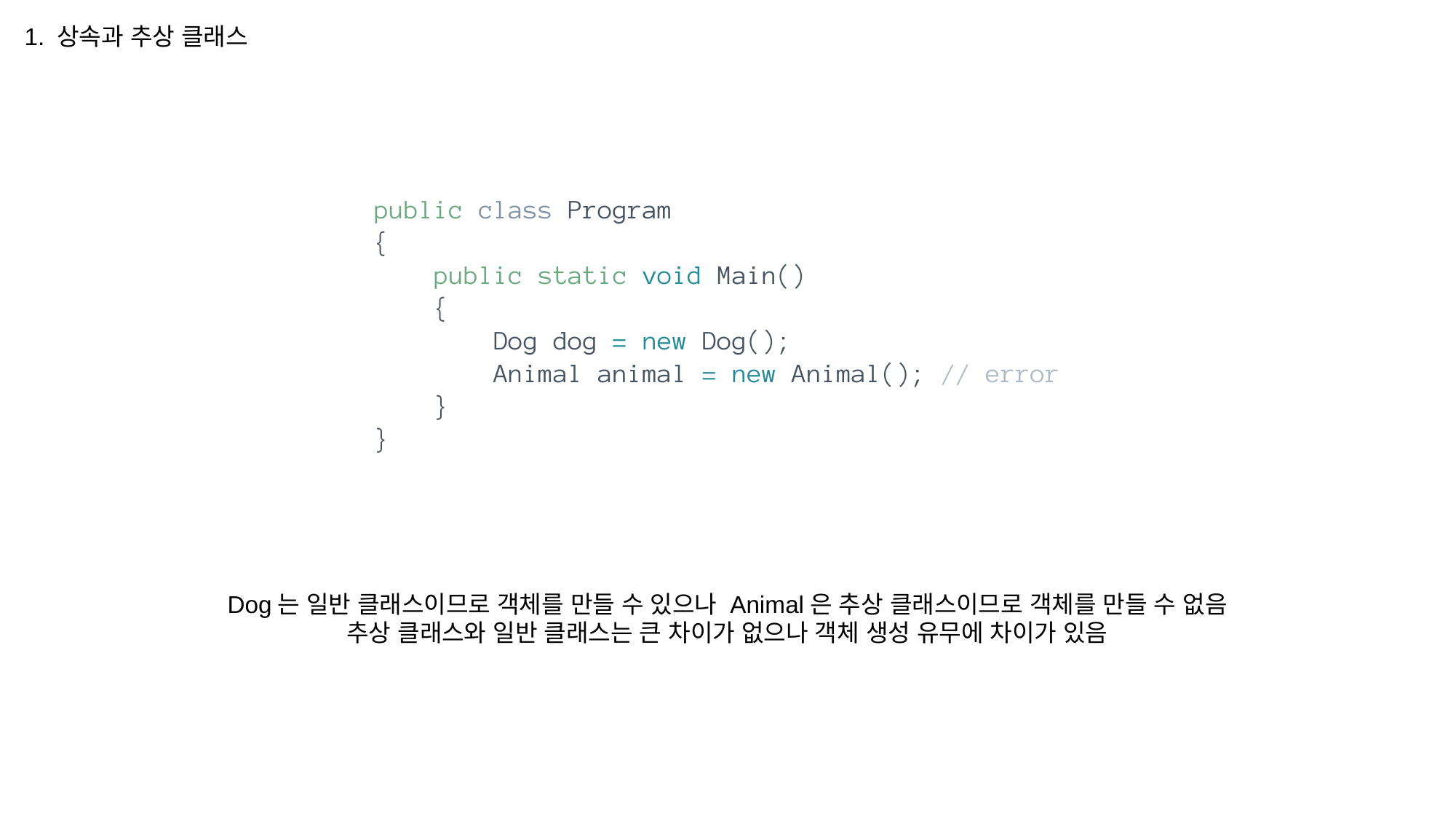

1. 상속과 추상 클래스
public class Program
{
    public static void Main()
    {
        Dog dog = new Dog();
        Animal animal = new Animal(); // error
    }
}
Dog는 일반 클래스이므로 객체를 만들 수 있으나 Animal은 추상 클래스이므로 객체를 만들 수 없음
추상 클래스와 일반 클래스는 큰 차이가 없으나 객체 생성 유무에 차이가 있음